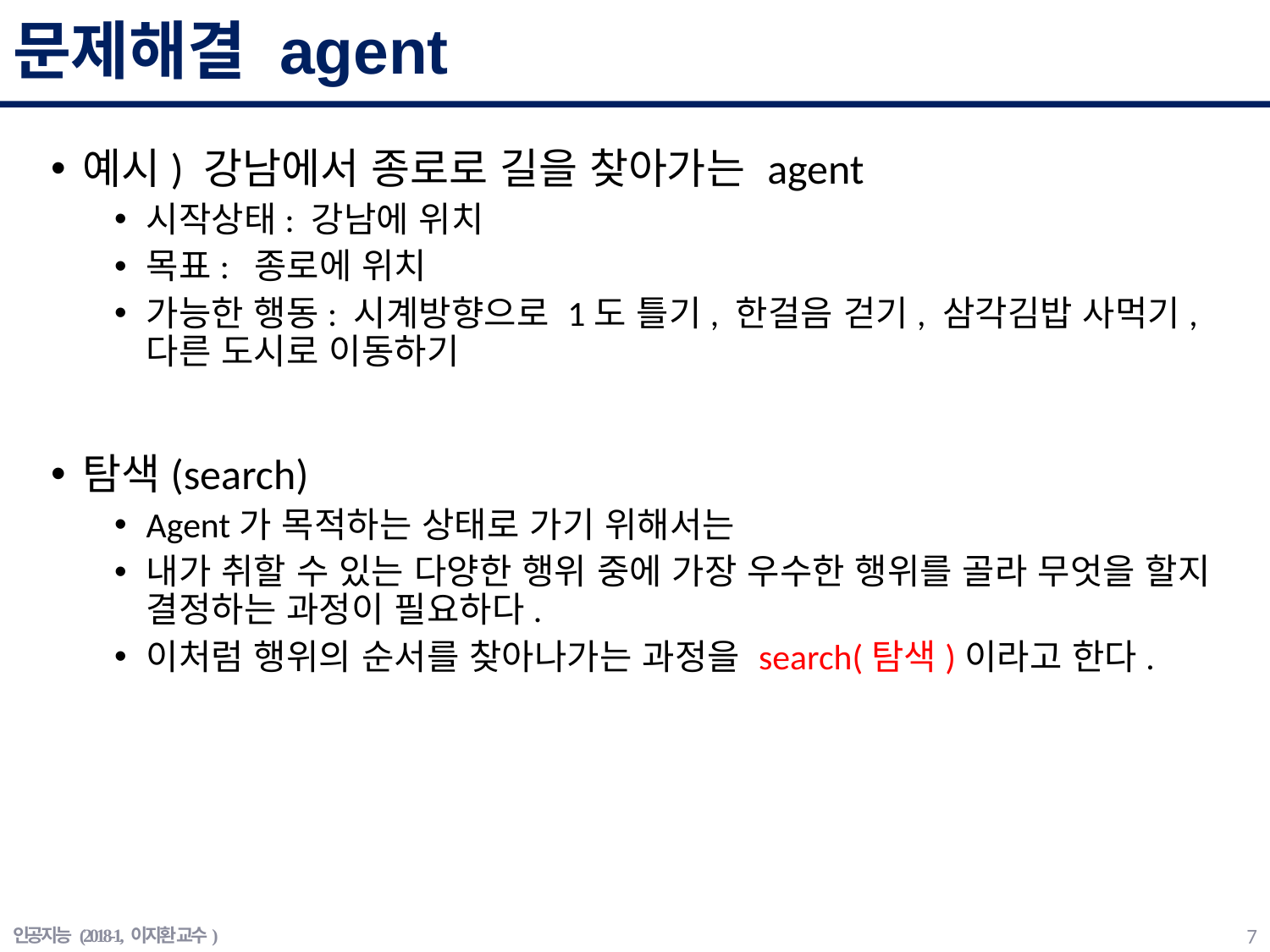

# 문제해결 agent
예시) 강남에서 종로로 길을 찾아가는 agent
시작상태: 강남에 위치
목표:  종로에 위치
가능한 행동: 시계방향으로 1도 틀기, 한걸음 걷기, 삼각김밥 사먹기, 다른 도시로 이동하기

탐색(search)
Agent가 목적하는 상태로 가기 위해서는
내가 취할 수 있는 다양한 행위 중에 가장 우수한 행위를 골라 무엇을 할지 결정하는 과정이 필요하다.
이처럼 행위의 순서를 찾아나가는 과정을 search(탐색)이라고 한다.

인공지능 (2018-1, 이지환 교수)
7